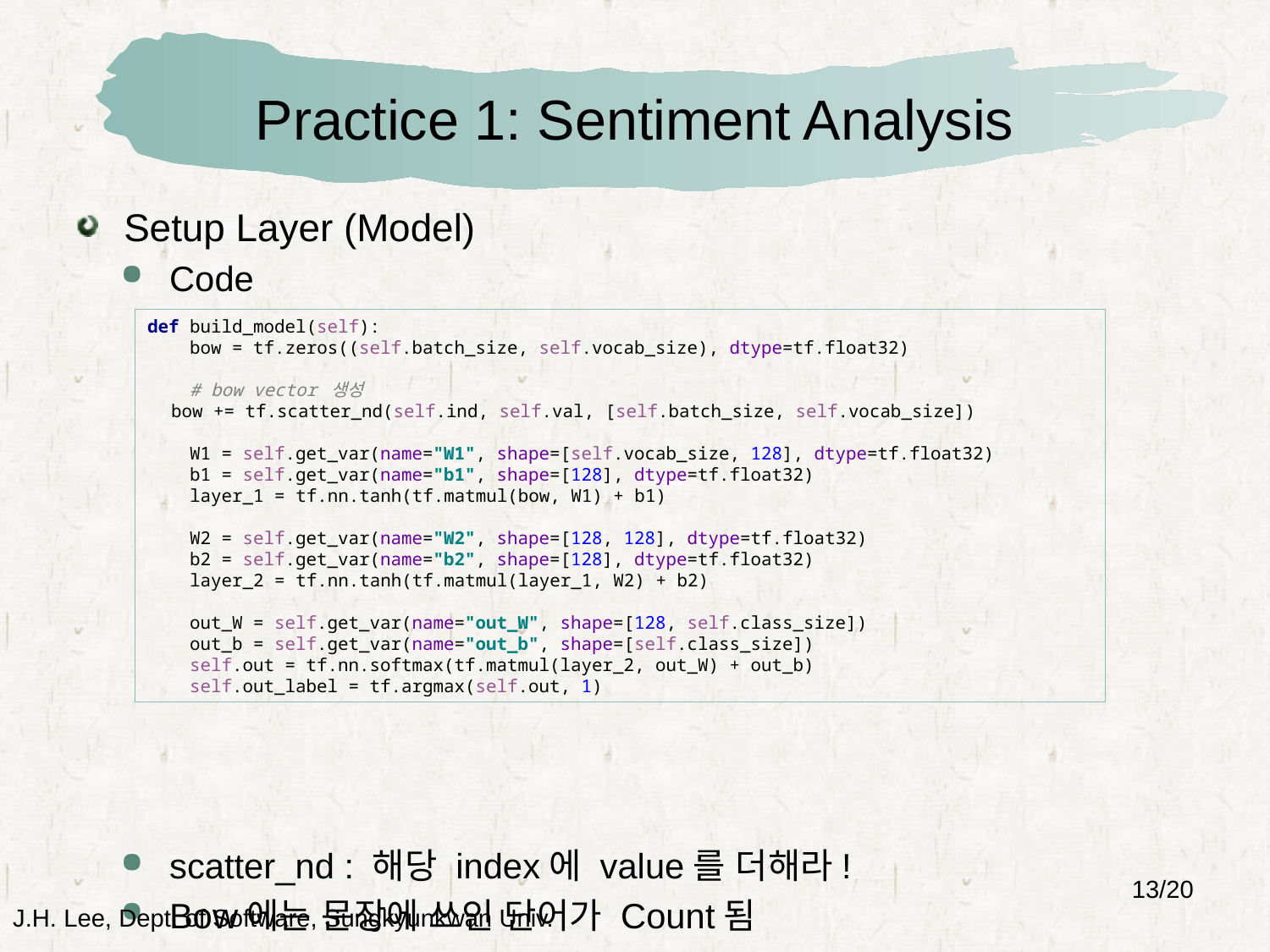

# Practice 1: Sentiment Analysis
Setup Layer (Model)
Code

scatter_nd : 해당 index에 value를 더해라!
Bow에는 문장에 쓰인 단어가 Count됨

def build_model(self):
    bow = tf.zeros((self.batch_size, self.vocab_size), dtype=tf.float32)
    # bow vector 생성
    bow += tf.scatter_nd(self.ind, self.val, [self.batch_size, self.vocab_size])
    W1 = self.get_var(name="W1", shape=[self.vocab_size, 128], dtype=tf.float32)
    b1 = self.get_var(name="b1", shape=[128], dtype=tf.float32)
    layer_1 = tf.nn.tanh(tf.matmul(bow, W1) + b1)
    W2 = self.get_var(name="W2", shape=[128, 128], dtype=tf.float32)
    b2 = self.get_var(name="b2", shape=[128], dtype=tf.float32)
    layer_2 = tf.nn.tanh(tf.matmul(layer_1, W2) + b2)
    out_W = self.get_var(name="out_W", shape=[128, self.class_size])
    out_b = self.get_var(name="out_b", shape=[self.class_size])
    self.out = tf.nn.softmax(tf.matmul(layer_2, out_W) + out_b)
    self.out_label = tf.argmax(self.out, 1)
13/20
J.H. Lee, Dept. of Software, Sungkyunkwan Univ.